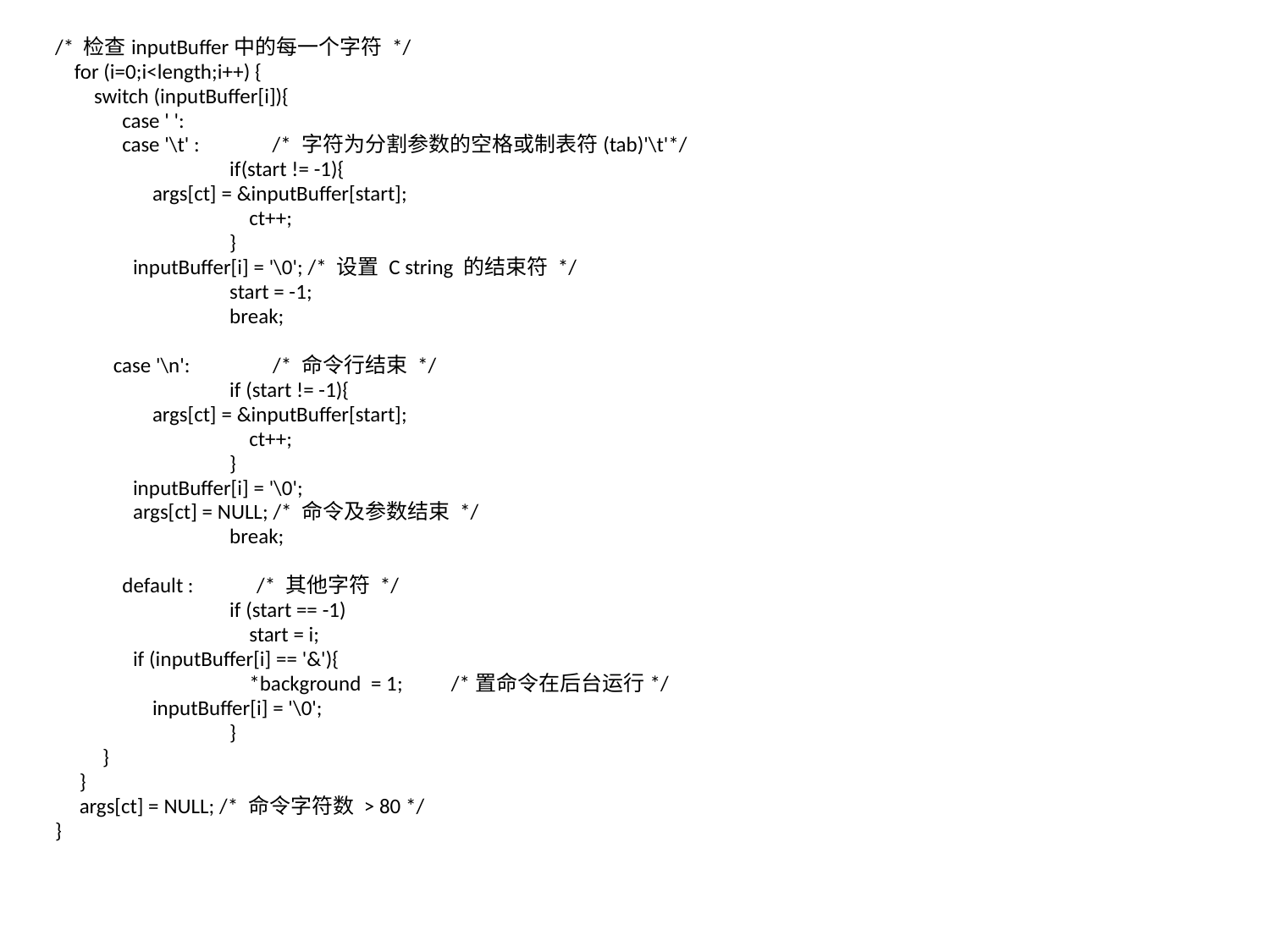

/* 检查inputBuffer中的每一个字符 */
    for (i=0;i<length;i++) {
        switch (inputBuffer[i]){
	    case ' ':
	    case '\t' :               /* 字符为分割参数的空格或制表符(tab)'\t'*/
		if(start != -1){
                    args[ct] = &inputBuffer[start];
		    ct++;
		}
                inputBuffer[i] = '\0'; /* 设置 C string 的结束符 */
		start = -1;
		break;

            case '\n':                 /* 命令行结束 */
		if (start != -1){
                    args[ct] = &inputBuffer[start];
		    ct++;
		}
                inputBuffer[i] = '\0';
                args[ct] = NULL; /* 命令及参数结束 */
		break;

	    default :             /* 其他字符 */
		if (start == -1)
		    start = i;
                if (inputBuffer[i] == '&'){
		    *background  = 1;          /*置命令在后台运行*/
                    inputBuffer[i] = '\0';
		}
	}
     }
     args[ct] = NULL; /* 命令字符数 > 80 */
}

#